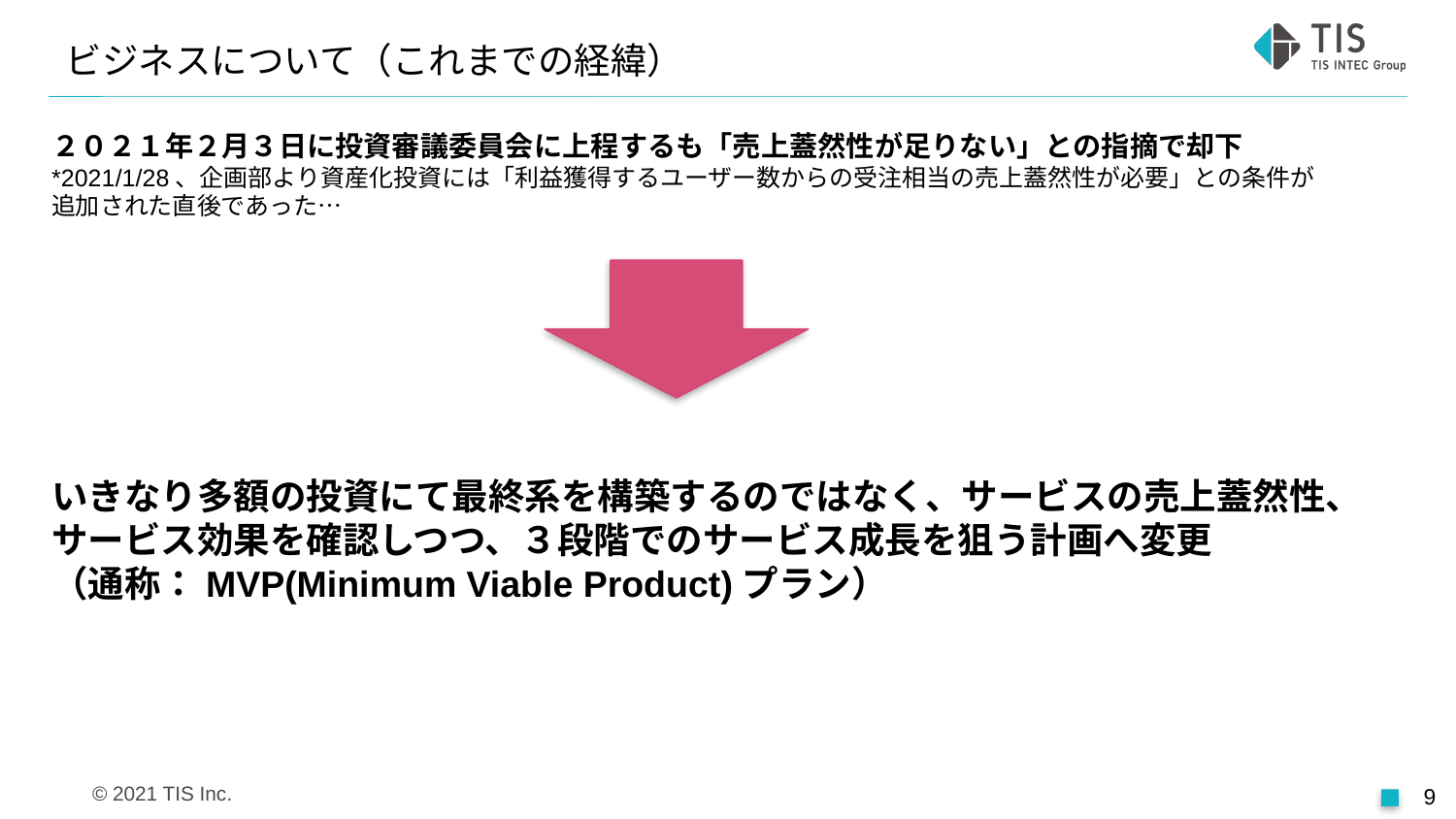

# ビジネスについて（これまでの経緯）
２０２１年２月３日に投資審議委員会に上程するも「売上蓋然性が足りない」との指摘で却下
*2021/1/28、企画部より資産化投資には「利益獲得するユーザー数からの受注相当の売上蓋然性が必要」との条件が
追加された直後であった…

いきなり多額の投資にて最終系を構築するのではなく、サービスの売上蓋然性、サービス効果を確認しつつ、３段階でのサービス成長を狙う計画へ変更
（通称：MVP(Minimum Viable Product)プラン）